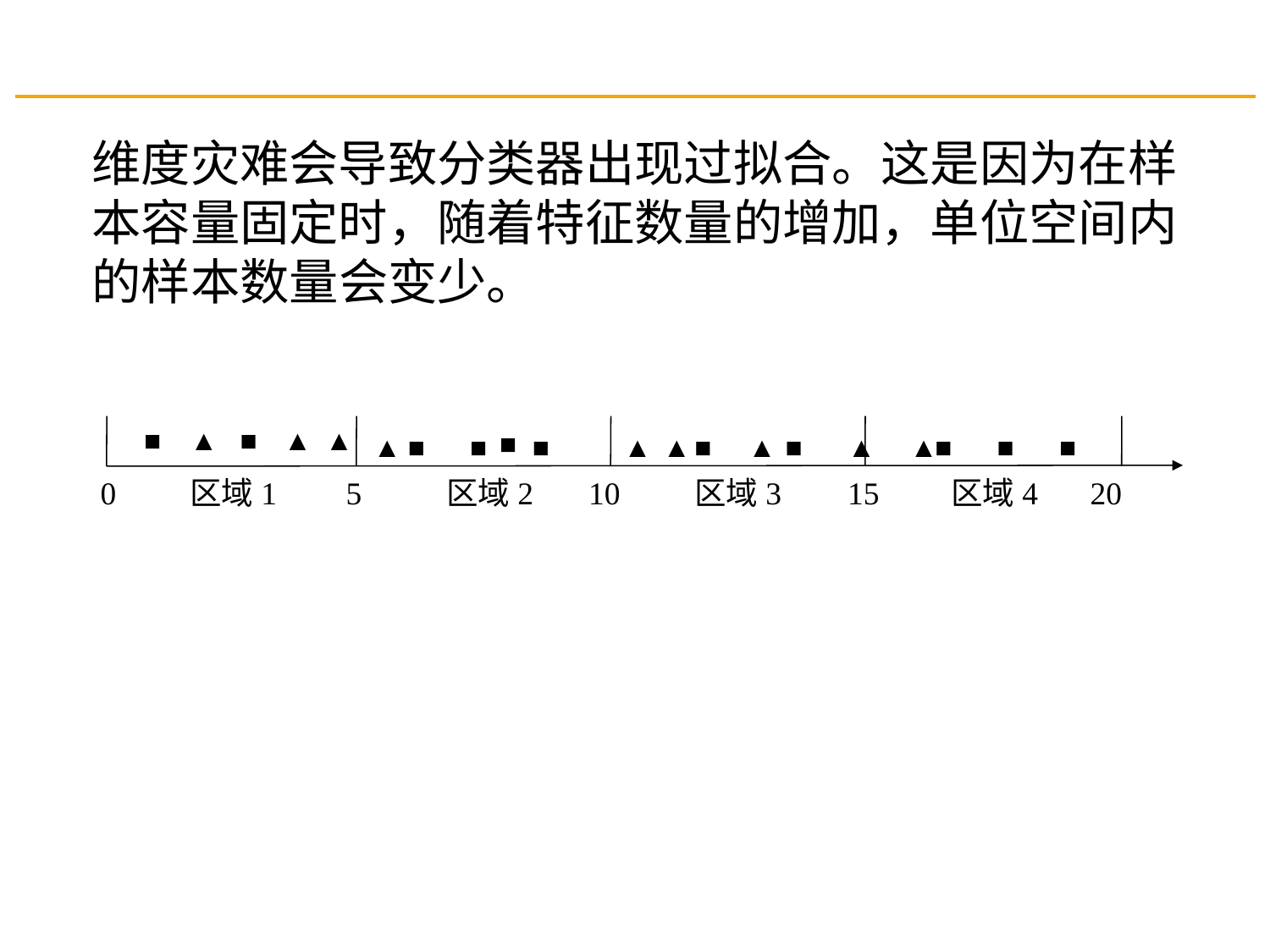

维度灾难会导致分类器出现过拟合。这是因为在样本容量固定时，随着特征数量的增加，单位空间内的样本数量会变少。

■
▲
■
▲
▲

■
▲
▲
■
■
■
▲
■
▲
■
■
■
■
▲
▲

0
区域1
5
区域2
10
区域3
15
区域4
20